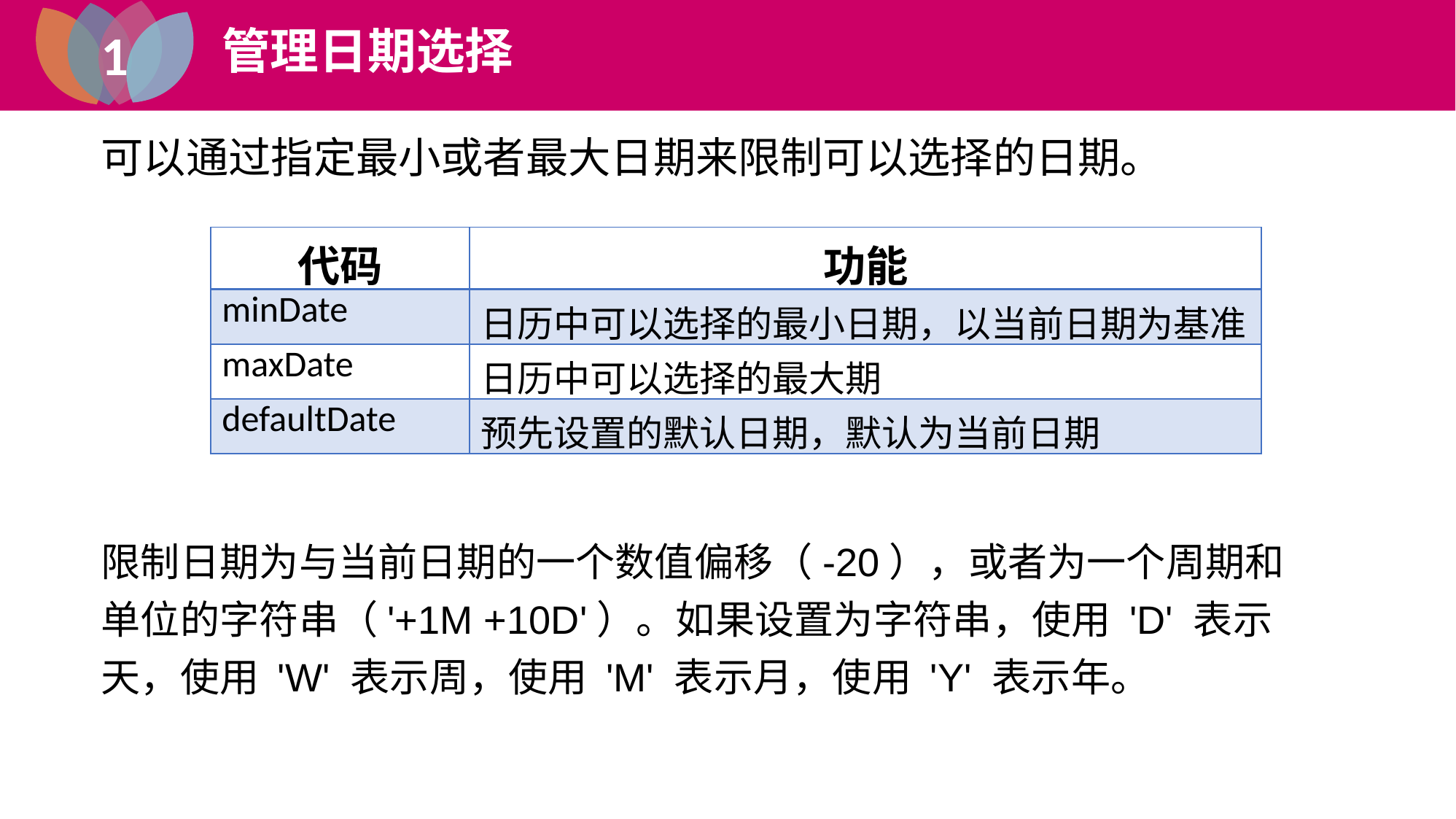

1
管理日期选择
jQuery UI
可以通过指定最小或者最大日期来限制可以选择的日期。
| 代码 | 功能 |
| --- | --- |
| minDate | 日历中可以选择的最小日期，以当前日期为基准 |
| maxDate | 日历中可以选择的最大期 |
| defaultDate | 预先设置的默认日期，默认为当前日期 |
限制日期为与当前日期的一个数值偏移（-20），或者为一个周期和单位的字符串（'+1M +10D'）。如果设置为字符串，使用 'D' 表示天，使用 'W' 表示周，使用 'M' 表示月，使用 'Y' 表示年。